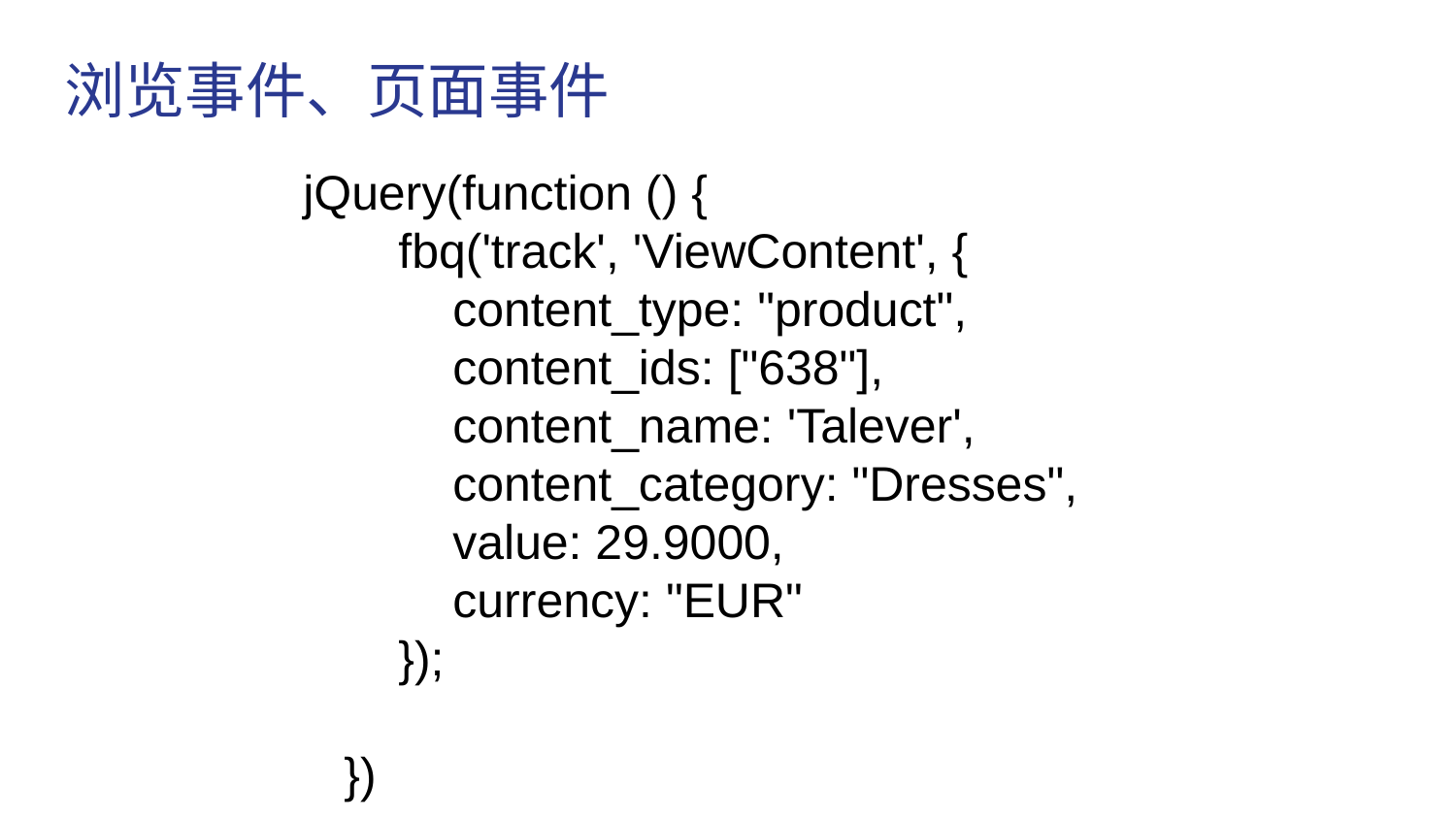

浏览事件、页面事件
 jQuery(function () {
        fbq('track', 'ViewContent', {
            content_type: "product",
            content_ids: ["638"],
            content_name: 'Talever',
            content_category: "Dresses",
            value: 29.9000,
            currency: "EUR"
        });

    })